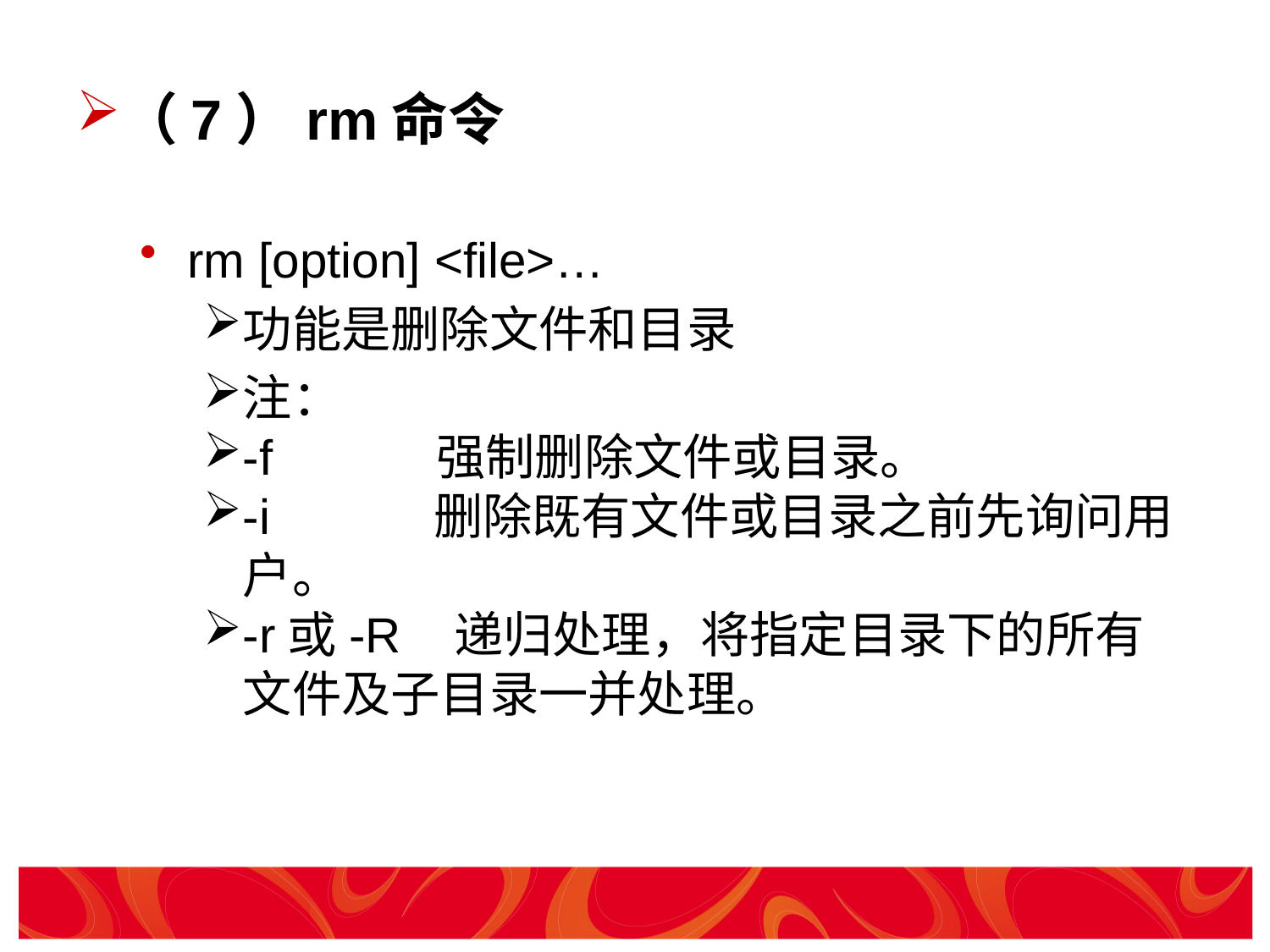

# （7）rm命令
rm [option] <file>…
功能是删除文件和目录
注：
-f           强制删除文件或目录。
-i           删除既有文件或目录之前先询问用户。
-r或-R   递归处理，将指定目录下的所有文件及子目录一并处理。